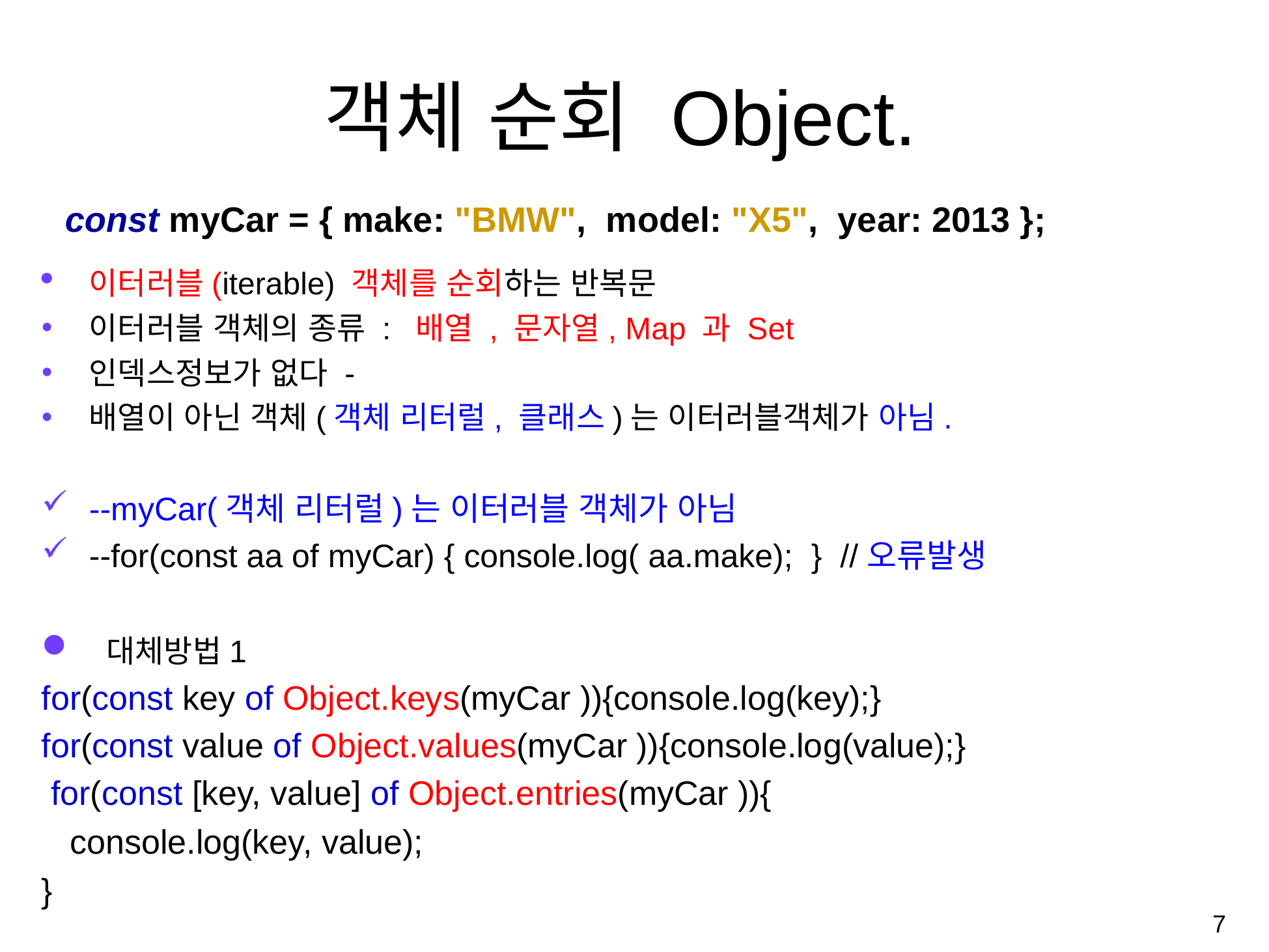

# 객체 순회 Object.
  const myCar = { make: "BMW",  model: "X5",  year: 2013 };
이터러블(iterable) 객체를 순회하는 반복문
이터러블 객체의 종류 :  배열 , 문자열, Map 과 Set
인덱스정보가 없다 -
배열이 아닌 객체(객체 리터럴, 클래스)는 이터러블객체가 아님.

--myCar(객체 리터럴)는 이터러블 객체가 아님
--for(const aa of myCar) { console.log( aa.make);  }  //오류발생

 대체방법1
for(const key of Object.keys(myCar )){console.log(key);}
for(const value of Object.values(myCar )){console.log(value);}
 for(const [key, value] of Object.entries(myCar )){
   console.log(key, value);
}

7